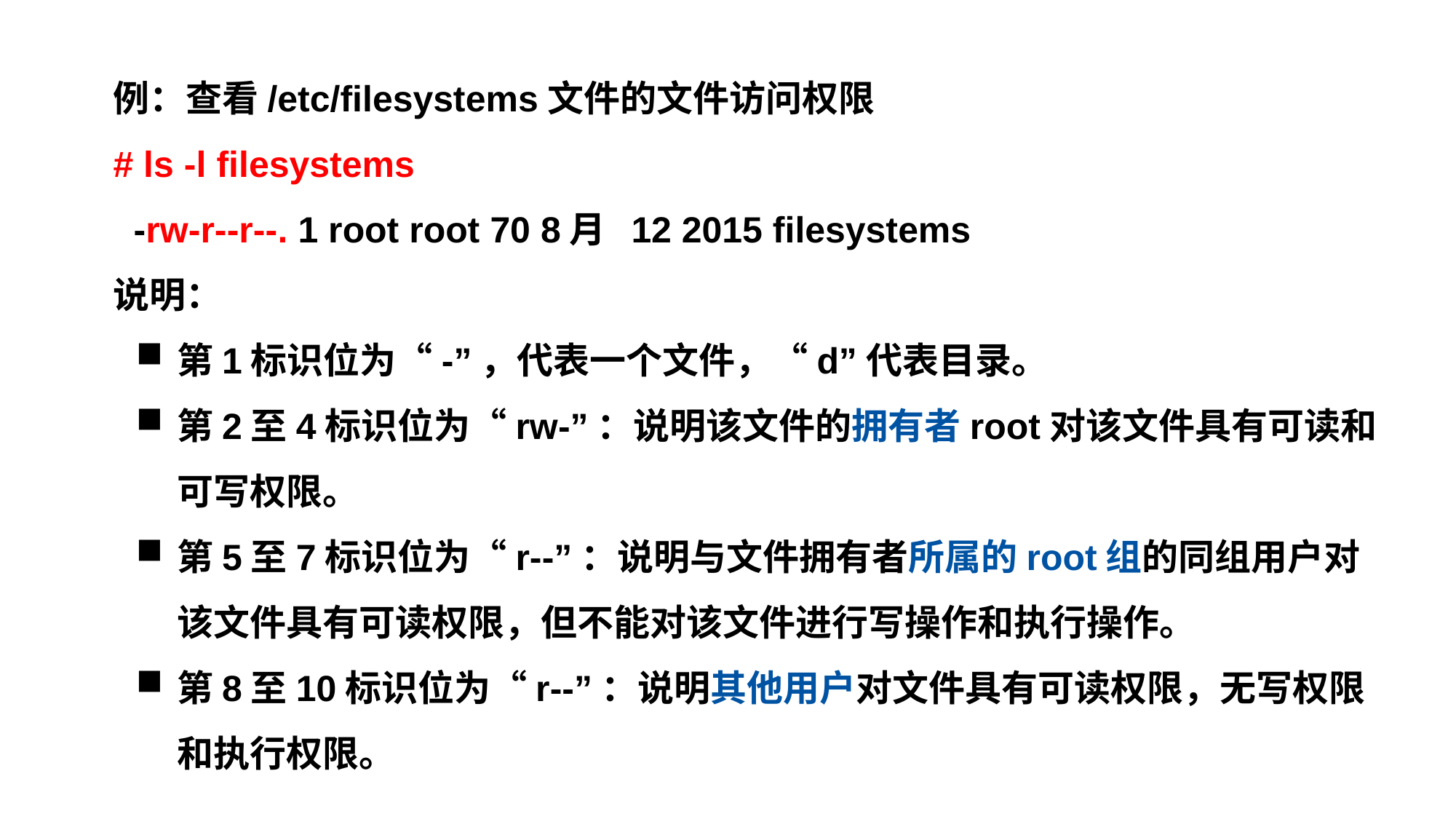

例：查看/etc/filesystems文件的文件访问权限
# ls -l filesystems
  -rw-r--r--. 1 root root 70 8月  12 2015 filesystems
说明：
第1标识位为“-”，代表一个文件，“d”代表目录。
第2至4标识位为“rw-”：说明该文件的拥有者root对该文件具有可读和可写权限。
第5至7标识位为“r--”：说明与文件拥有者所属的root组的同组用户对该文件具有可读权限，但不能对该文件进行写操作和执行操作。
第8至10标识位为“r--”：说明其他用户对文件具有可读权限，无写权限和执行权限。
10